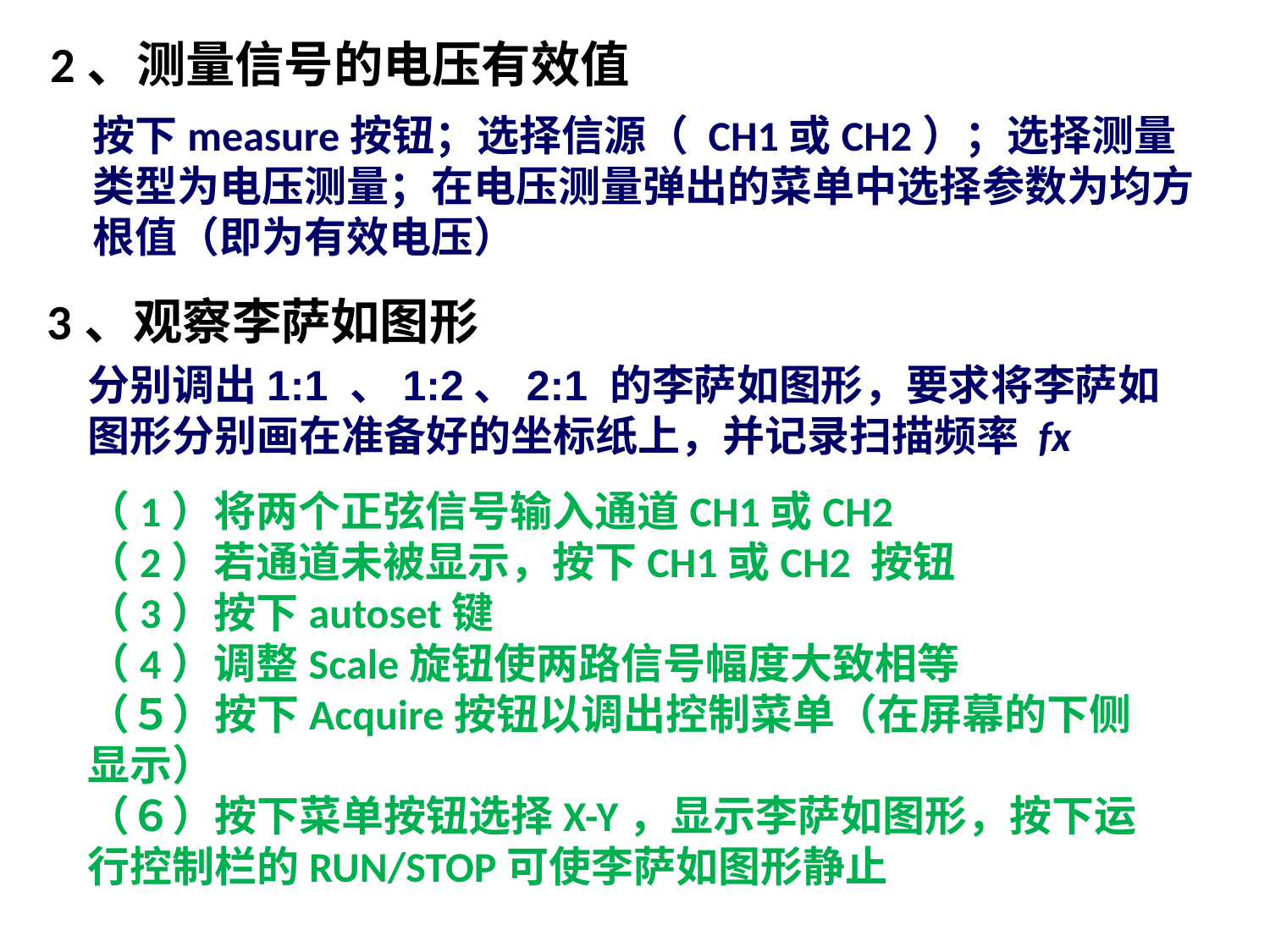

2、测量信号的电压有效值
按下measure按钮；选择信源（ CH1或CH2）；选择测量类型为电压测量；在电压测量弹出的菜单中选择参数为均方根值（即为有效电压）
3、观察李萨如图形
分别调出1:1 、1:2、2:1 的李萨如图形，要求将李萨如图形分别画在准备好的坐标纸上，并记录扫描频率 fx
（1）将两个正弦信号输入通道CH1或CH2
（2）若通道未被显示，按下CH1或CH2 按钮
（3）按下autoset键
（4）调整Scale旋钮使两路信号幅度大致相等
（５）按下Acquire按钮以调出控制菜单（在屏幕的下侧显示）
（６）按下菜单按钮选择X-Y，显示李萨如图形，按下运行控制栏的RUN/STOP可使李萨如图形静止